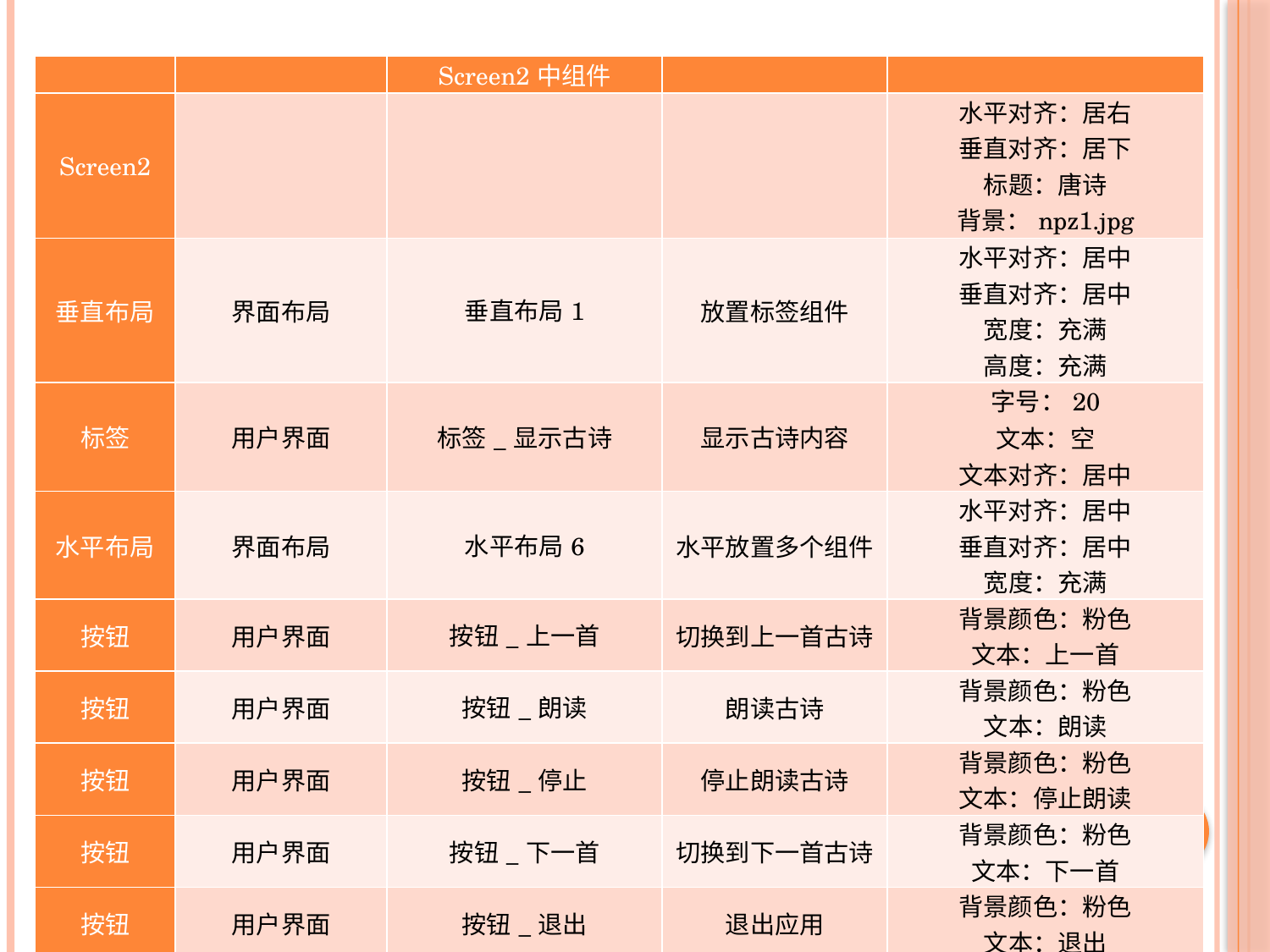

|  |  | Screen2中组件 |  |  |
| --- | --- | --- | --- | --- |
| Screen2 |  |  |  | 水平对齐：居右 垂直对齐：居下 标题：唐诗 背景：npz1.jpg |
| 垂直布局 | 界面布局 | 垂直布局1 | 放置标签组件 | 水平对齐：居中 垂直对齐：居中 宽度：充满 高度：充满 |
| 标签 | 用户界面 | 标签\_显示古诗 | 显示古诗内容 | 字号：20 文本：空 文本对齐：居中 |
| 水平布局 | 界面布局 | 水平布局6 | 水平放置多个组件 | 水平对齐：居中 垂直对齐：居中 宽度：充满 |
| 按钮 | 用户界面 | 按钮\_上一首 | 切换到上一首古诗 | 背景颜色：粉色 文本：上一首 |
| 按钮 | 用户界面 | 按钮\_朗读 | 朗读古诗 | 背景颜色：粉色 文本：朗读 |
| 按钮 | 用户界面 | 按钮\_停止 | 停止朗读古诗 | 背景颜色：粉色 文本：停止朗读 |
| 按钮 | 用户界面 | 按钮\_下一首 | 切换到下一首古诗 | 背景颜色：粉色 文本：下一首 |
| 按钮 | 用户界面 | 按钮\_退出 | 退出应用 | 背景颜色：粉色 文本：退出 |
| 音频播放器 | 多媒体 | 音频播放器\_朗读古诗 | 播放古诗音频 |  |
| 对话框 | 用户界面 | 对话框1 | 显示警告信息 |  |